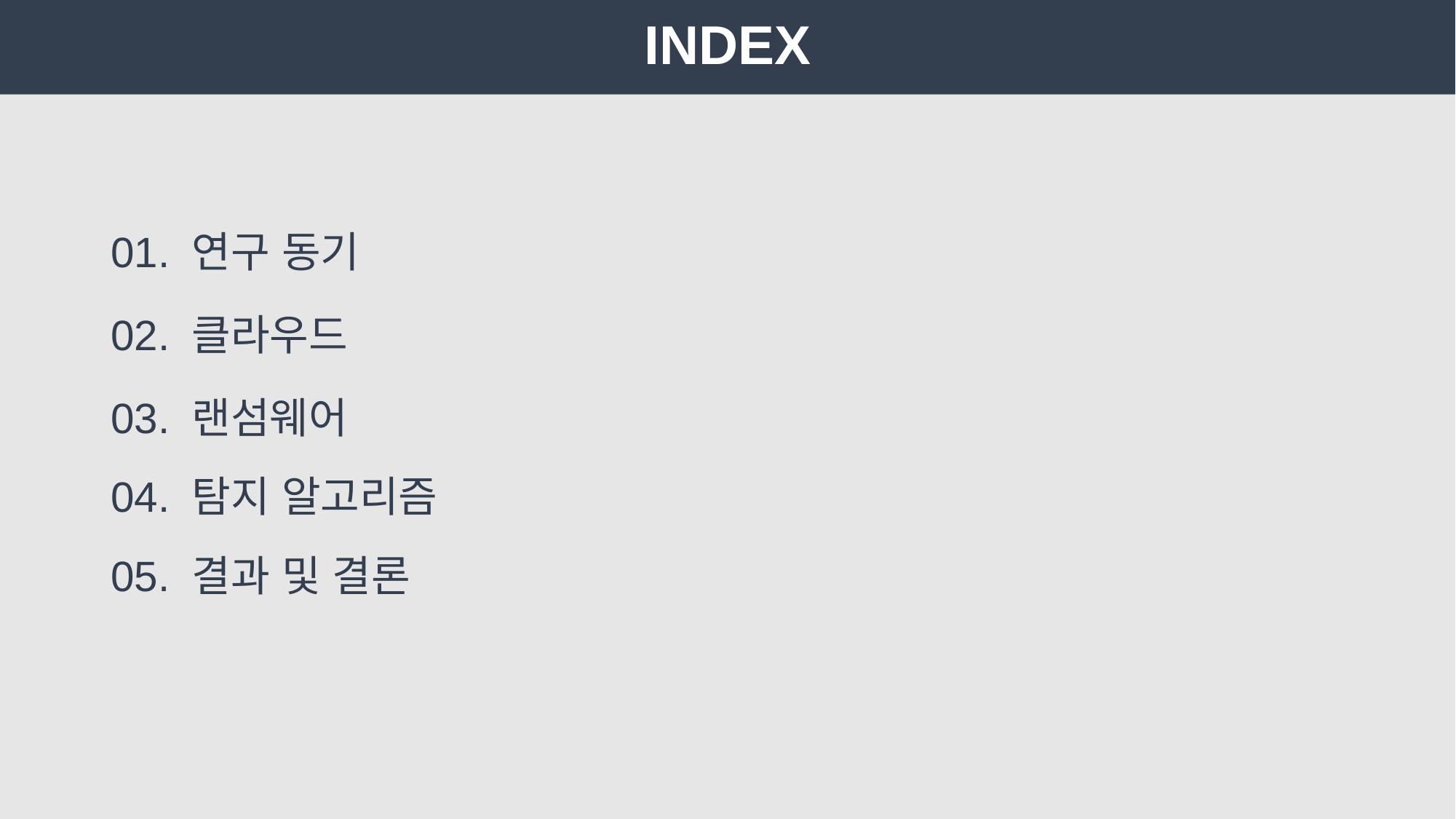

# INDEX
01. 연구 동기
02. 클라우드
03. 랜섬웨어
04. 탐지 알고리즘
05. 결과 및 결론